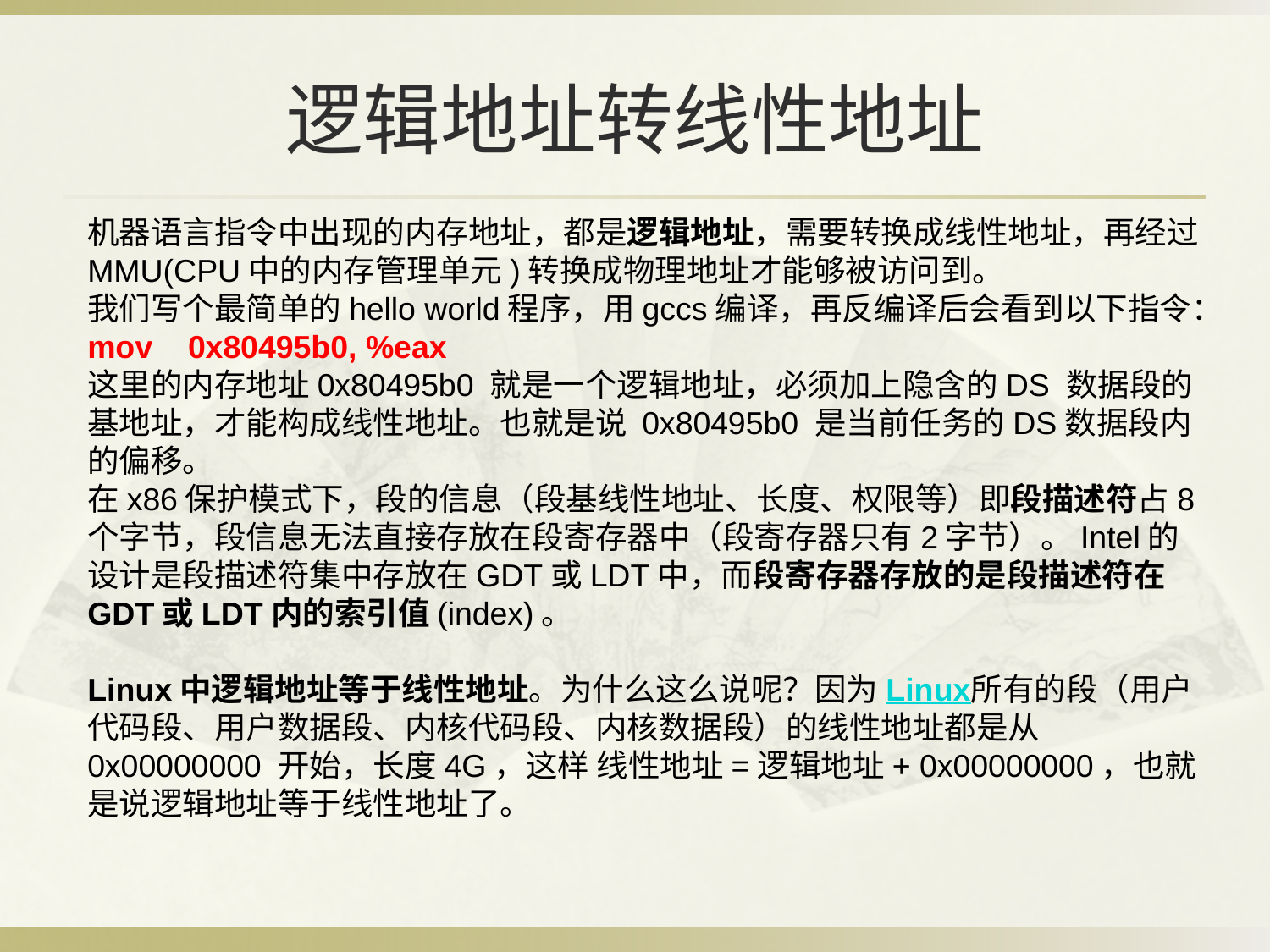

BBAAD9C20180234D78810CEA56E0B6D0E2B9B20918E83B70A6D98F34B1082BBC3B4CB53861613B0222C92008C846A8EC6DF921DA91D02BB11B4DC25E387E20DC24F5093D372C66F764BF29976F2244E727F1E0367CA8D314A8D6A1982F006CC8D8F62991BE0
# 逻辑地址转线性地址
机器语言指令中出现的内存地址，都是逻辑地址，需要转换成线性地址，再经过MMU(CPU中的内存管理单元)转换成物理地址才能够被访问到。
我们写个最简单的hello world程序，用gccs编译，再反编译后会看到以下指令：
mov    0x80495b0, %eax
这里的内存地址0x80495b0 就是一个逻辑地址，必须加上隐含的DS 数据段的基地址，才能构成线性地址。也就是说 0x80495b0 是当前任务的DS数据段内的偏移。
在x86保护模式下，段的信息（段基线性地址、长度、权限等）即段描述符占8个字节，段信息无法直接存放在段寄存器中（段寄存器只有2字节）。Intel的设计是段描述符集中存放在GDT或LDT中，而段寄存器存放的是段描述符在GDT或LDT内的索引值(index)。

Linux中逻辑地址等于线性地址。为什么这么说呢？因为Linux所有的段（用户代码段、用户数据段、内核代码段、内核数据段）的线性地址都是从 0x00000000 开始，长度4G，这样 线性地址=逻辑地址+ 0x00000000，也就是说逻辑地址等于线性地址了。